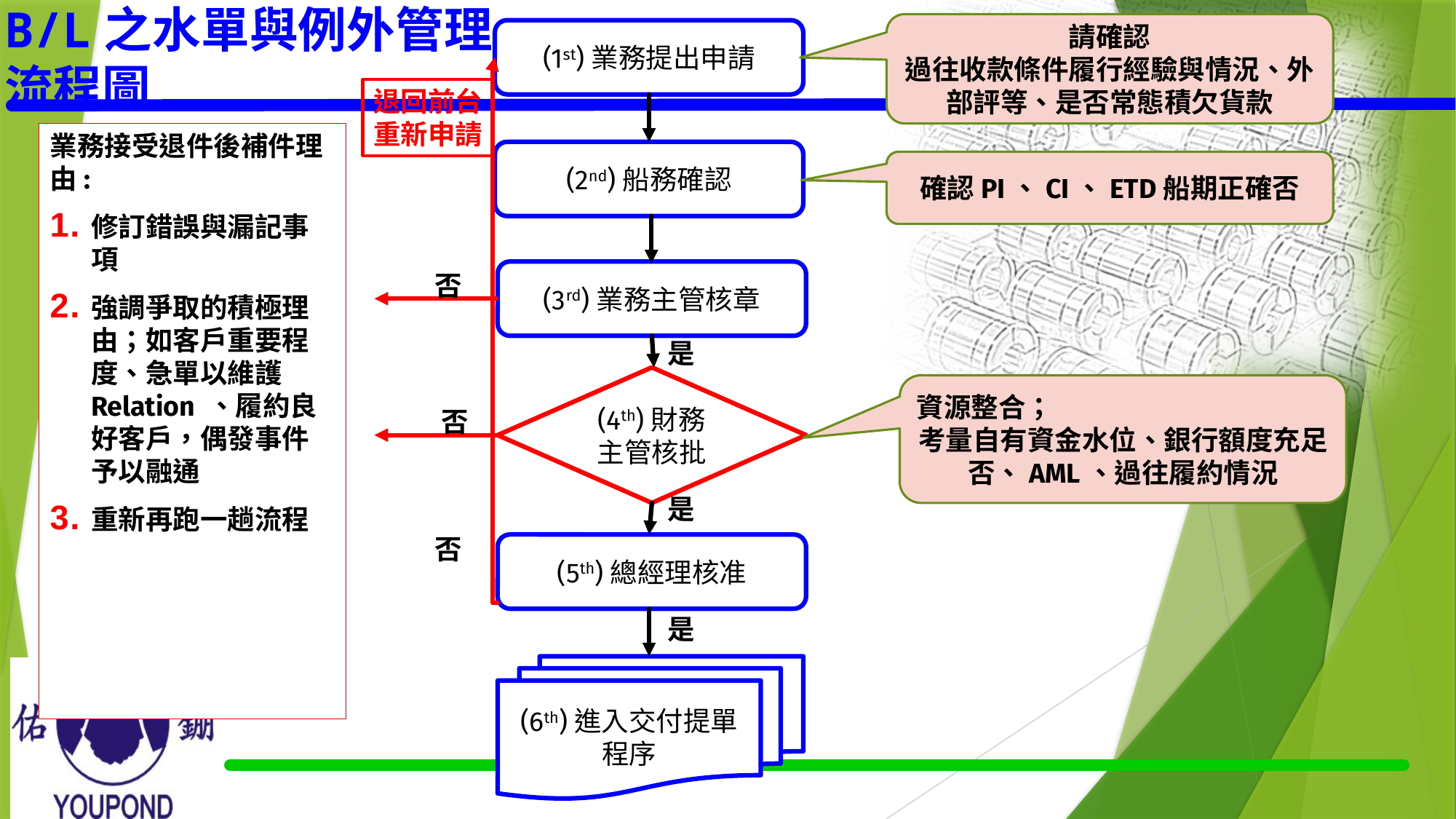

請確認
過往收款條件履行經驗與情況、外部評等、是否常態積欠貨款
(1st)業務提出申請
# B/L之水單與例外管理 流程圖
退回前台
重新申請
業務接受退件後補件理由:
修訂錯誤與漏記事項
強調爭取的積極理由；如客戶重要程度、急單以維護Relation 、履約良好客戶，偶發事件予以融通
重新再跑一趟流程
(2nd)船務確認
確認PI、CI、ETD船期正確否
(3rd)業務主管核章
否
是
(4th)財務主管核批
資源整合；
考量自有資金水位、銀行額度充足否、AML、過往履約情況
否
是
否
(5th)總經理核准
是
(6th)進入交付提單程序